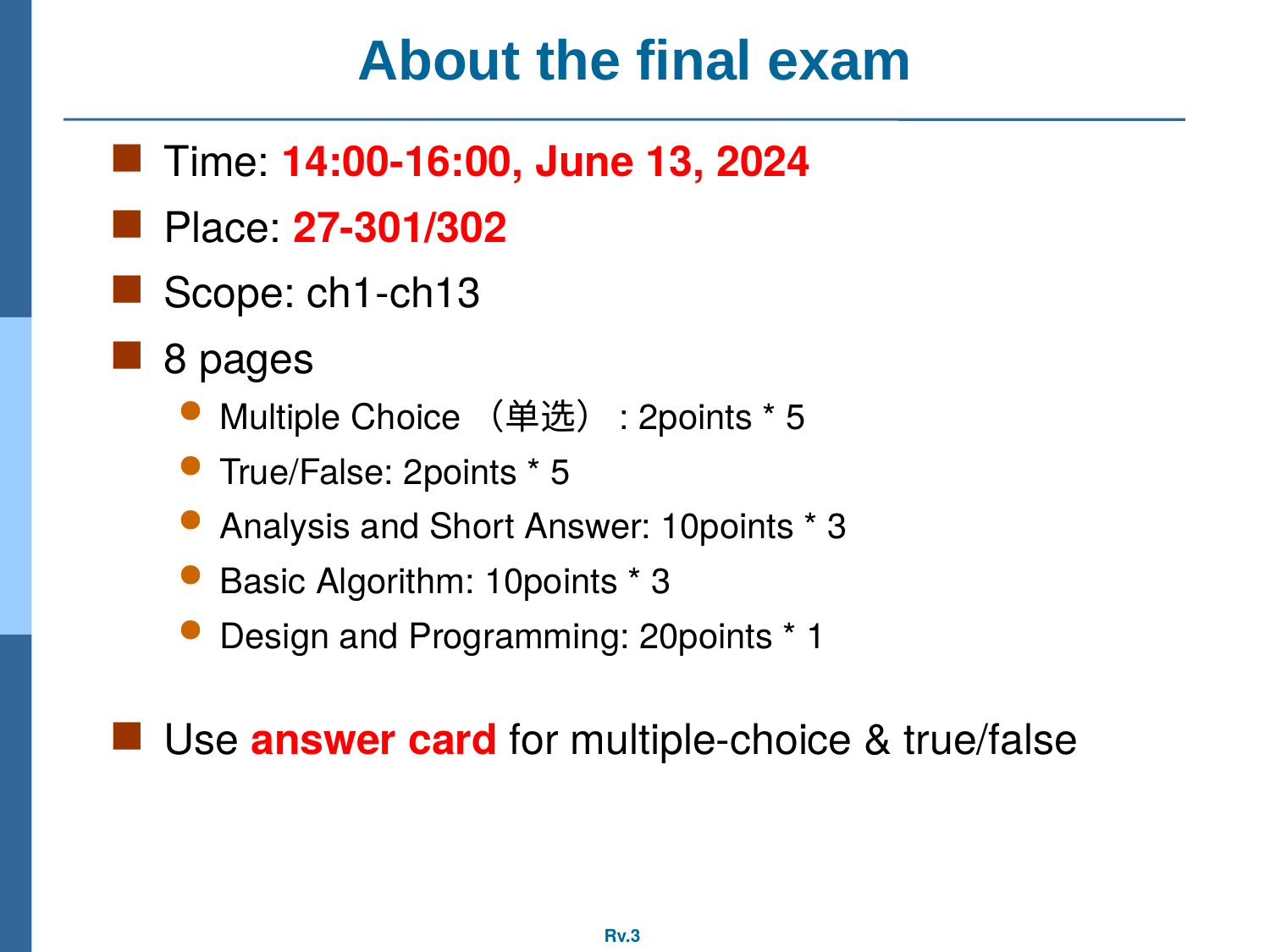

# About the final exam
Time: 14:00-16:00, June 13, 2024
Place: 27-301/302
Scope: ch1-ch13
8 pages
Multiple Choice（单选）: 2points * 5
True/False: 2points * 5
Analysis and Short Answer: 10points * 3
Basic Algorithm: 10points * 3
Design and Programming: 20points * 1

Use answer card for multiple-choice & true/false